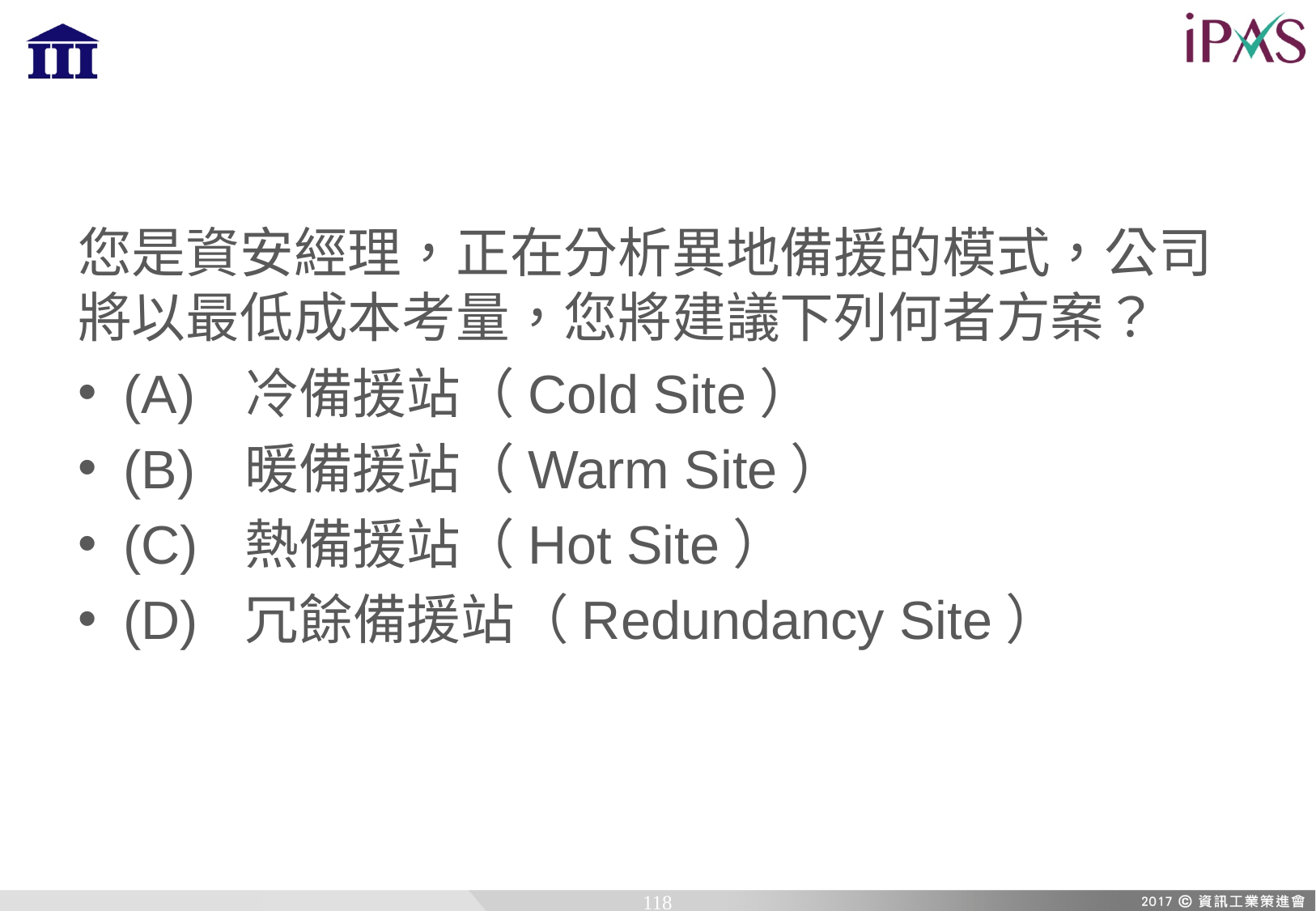

您是資安經理，正在分析異地備援的模式，公司將以最低成本考量，您將建議下列何者方案？
(A)	冷備援站（Cold Site）
(B)	暖備援站（Warm Site）
(C)	熱備援站（Hot Site）
(D)	冗餘備援站（Redundancy Site）
118